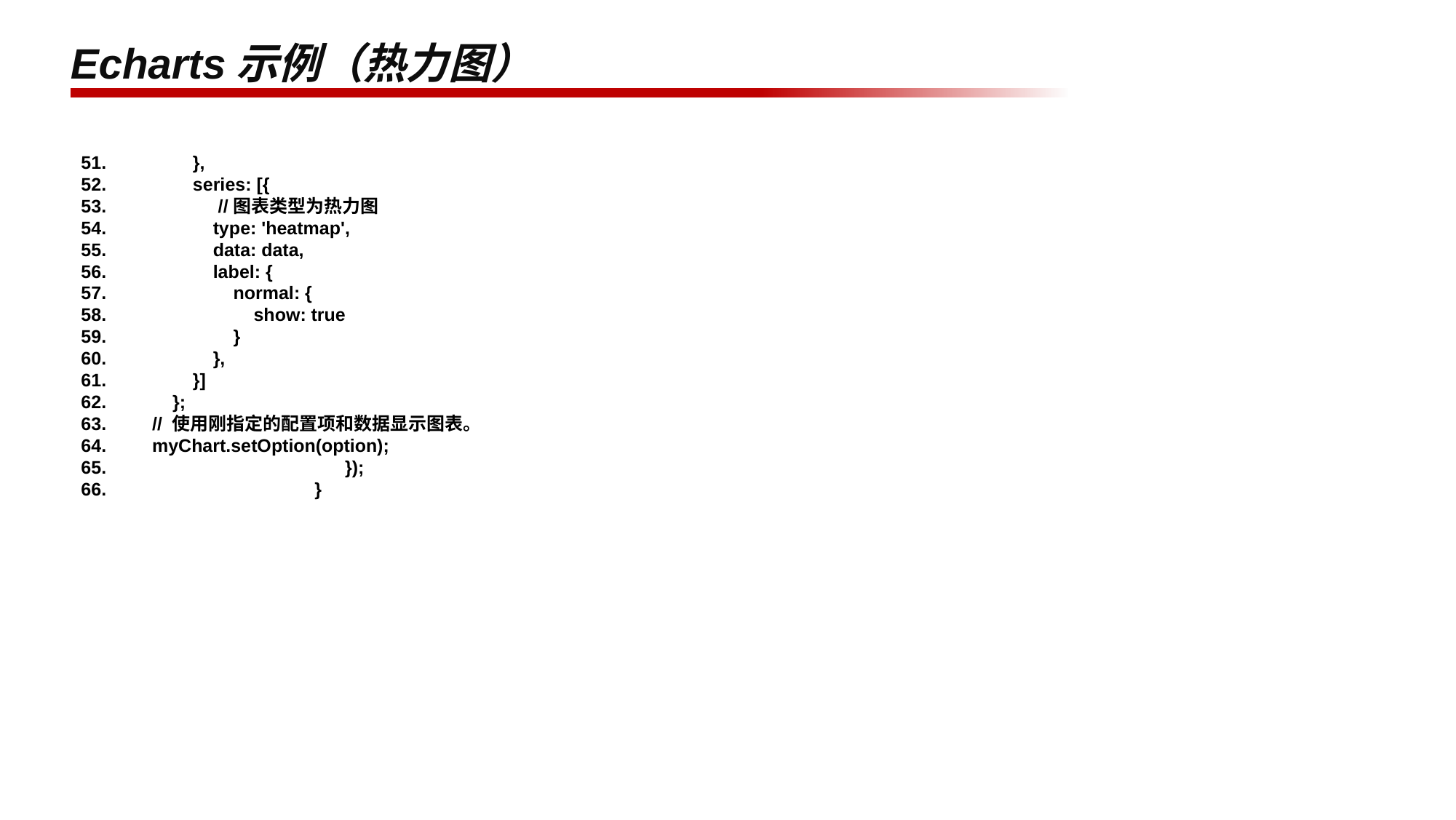

# Echarts示例（热力图）

51.                 },
52.                 series: [{
53.                      //图表类型为热力图
54.                     type: 'heatmap',
55.                     data: data,
56.                     label: {
57.                         normal: {
58.                             show: true
59.                         }
60.                     },
61.                 }]
62.             };
63.         // 使用刚指定的配置项和数据显示图表。
64.         myChart.setOption(option);
65. 		         });
66. 		   }